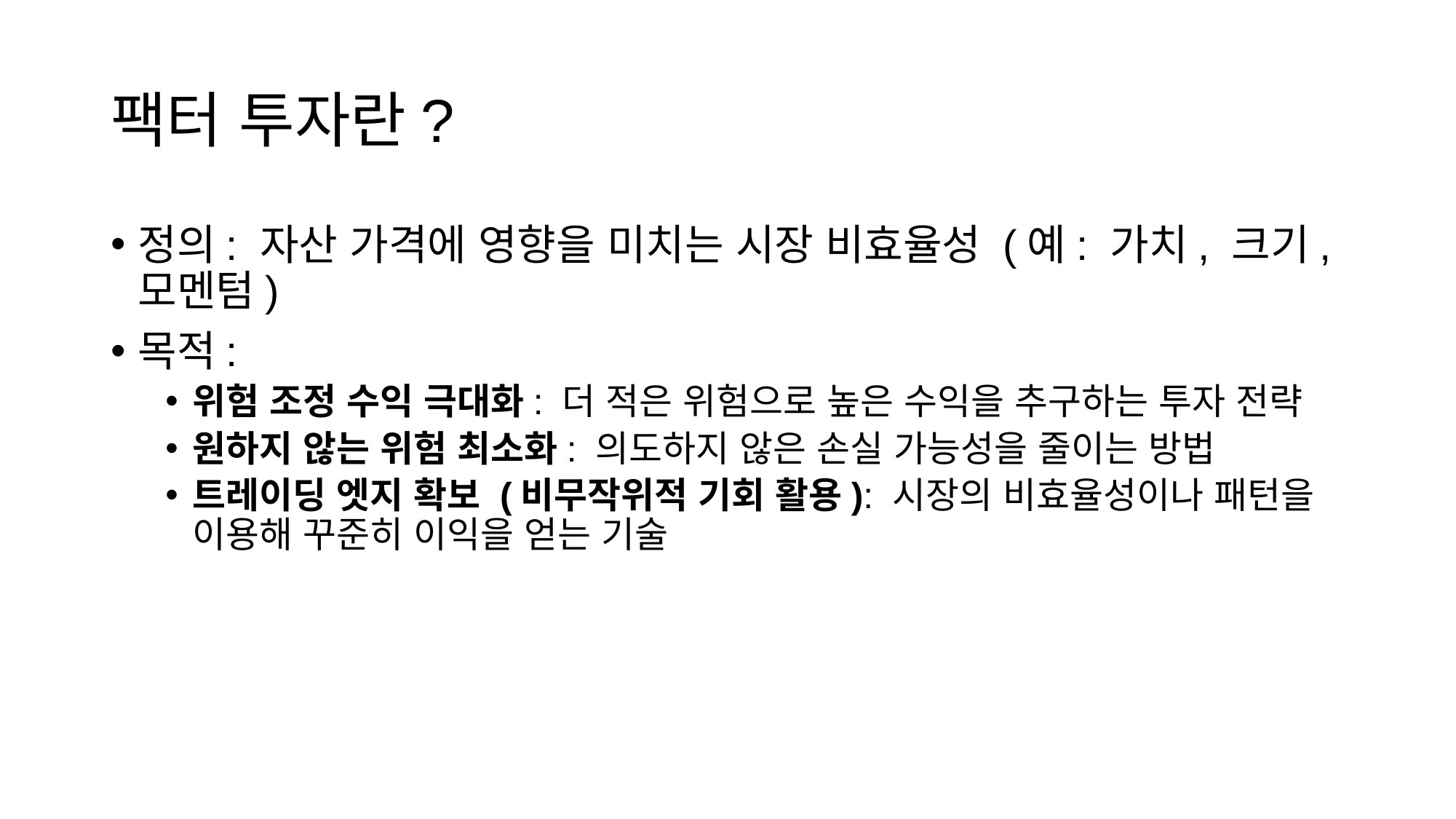

# 팩터 투자란?
정의: 자산 가격에 영향을 미치는 시장 비효율성 (예: 가치, 크기, 모멘텀)
목적:
위험 조정 수익 극대화: 더 적은 위험으로 높은 수익을 추구하는 투자 전략
원하지 않는 위험 최소화: 의도하지 않은 손실 가능성을 줄이는 방법
트레이딩 엣지 확보 (비무작위적 기회 활용): 시장의 비효율성이나 패턴을 이용해 꾸준히 이익을 얻는 기술